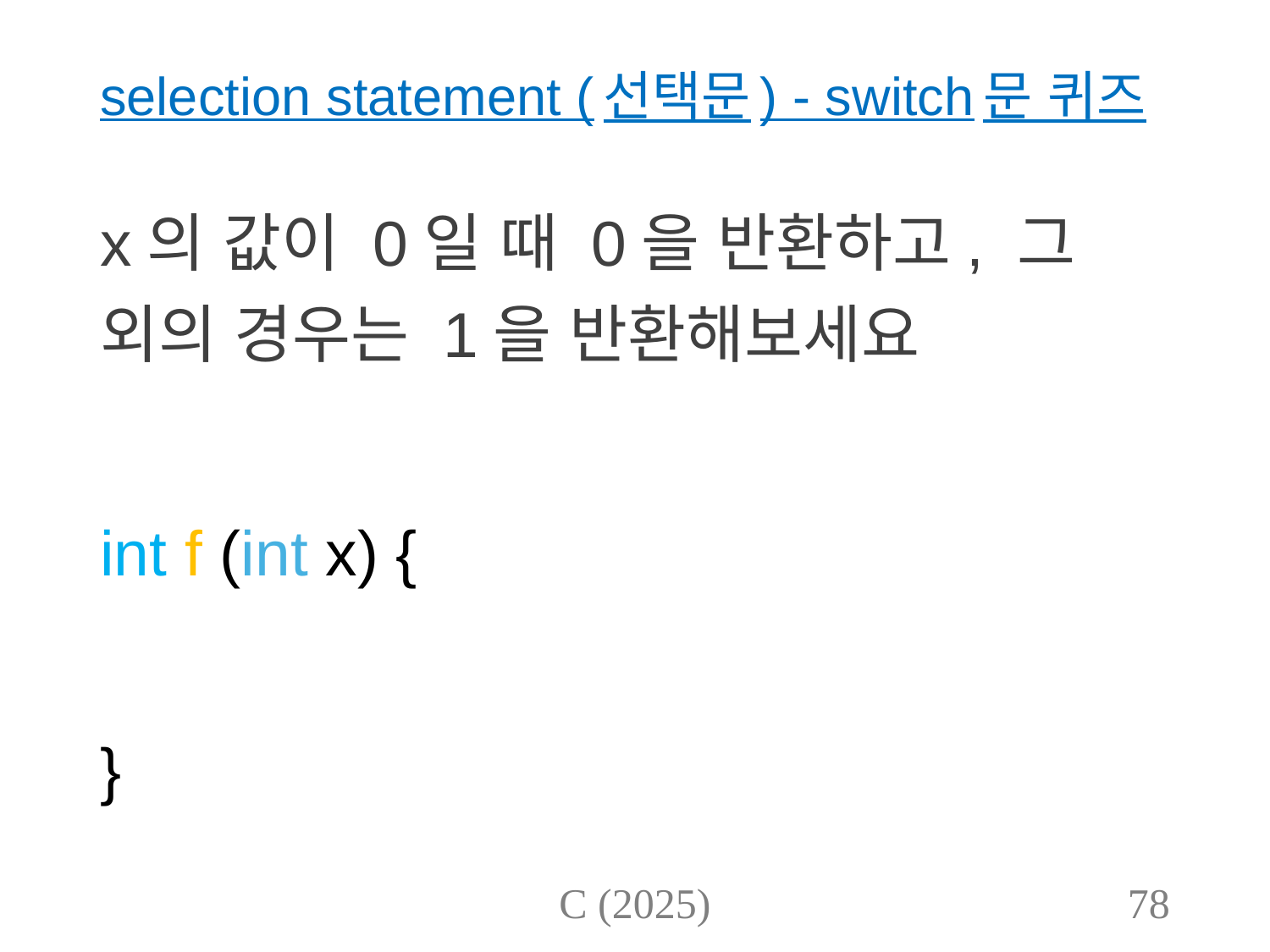

# selection statement (선택문) - switch문 퀴즈
x의 값이 0일 때 0을 반환하고, 그 외의 경우는 1을 반환해보세요

int f (int x) {

}
C (2025)
78